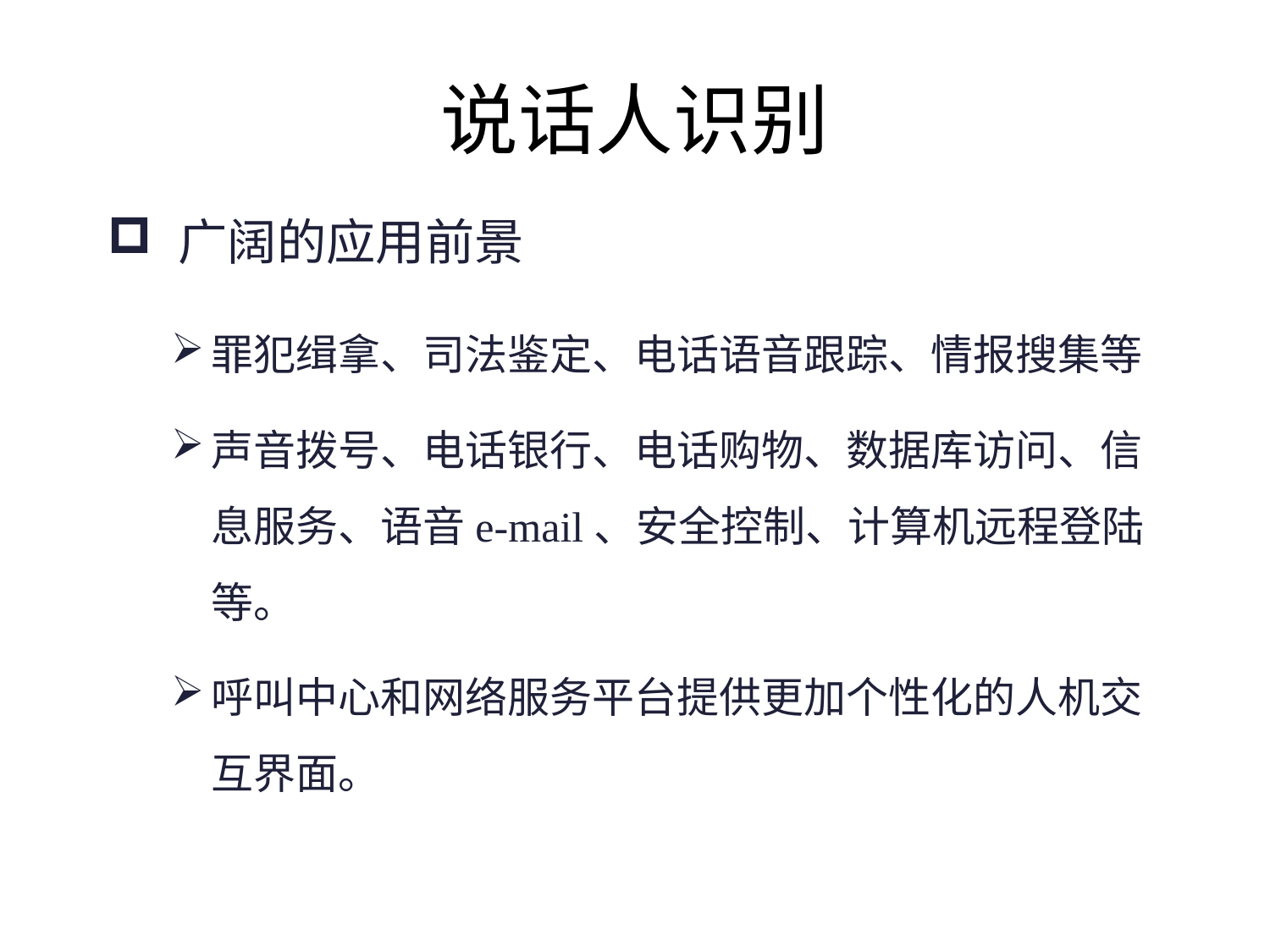

# 说话人识别
 广阔的应用前景
罪犯缉拿、司法鉴定、电话语音跟踪、情报搜集等
声音拨号、电话银行、电话购物、数据库访问、信息服务、语音e-mail、安全控制、计算机远程登陆等。
呼叫中心和网络服务平台提供更加个性化的人机交互界面。